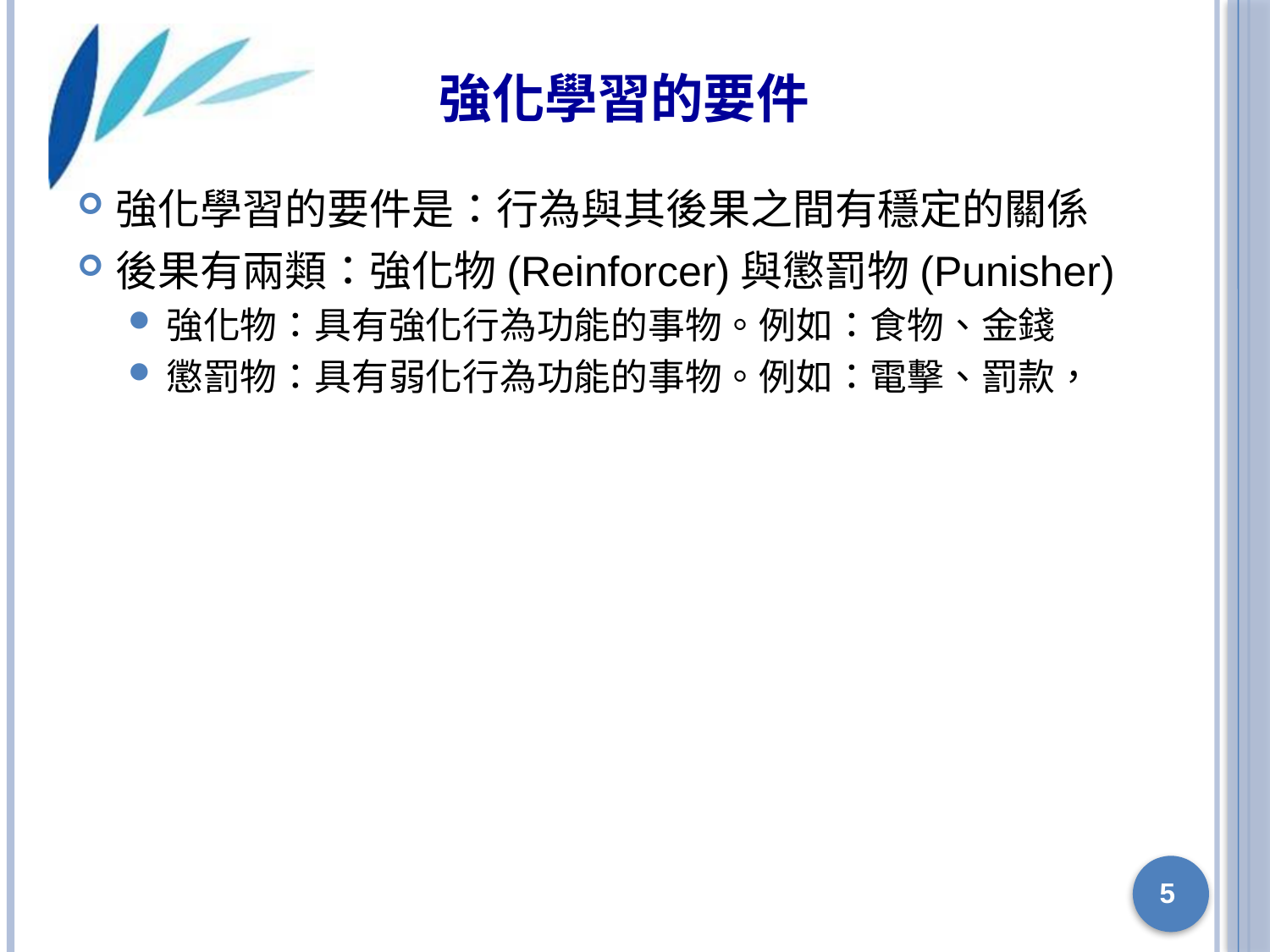

# 強化學習的要件
強化學習的要件是：行為與其後果之間有穩定的關係
後果有兩類：強化物(Reinforcer)與懲罰物(Punisher)
強化物：具有強化行為功能的事物。例如：食物、金錢
懲罰物：具有弱化行為功能的事物。例如：電擊、罰款，
5